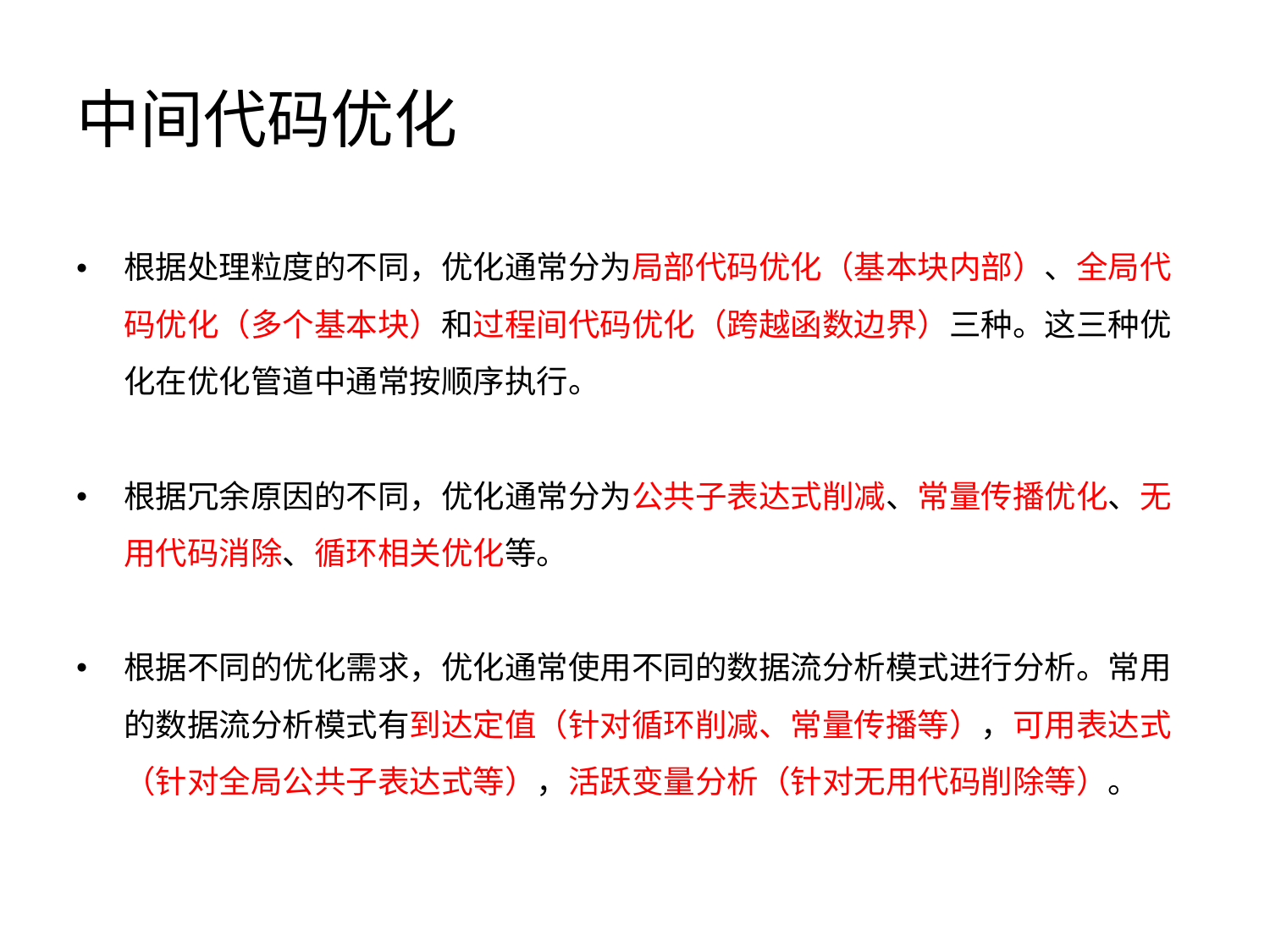

# 中间代码优化
根据处理粒度的不同，优化通常分为局部代码优化（基本块内部）、全局代码优化（多个基本块）和过程间代码优化（跨越函数边界）三种。这三种优化在优化管道中通常按顺序执行。

根据冗余原因的不同，优化通常分为公共子表达式削减、常量传播优化、无用代码消除、循环相关优化等。

根据不同的优化需求，优化通常使用不同的数据流分析模式进行分析。常用的数据流分析模式有到达定值（针对循环削减、常量传播等），可用表达式（针对全局公共子表达式等），活跃变量分析（针对无用代码削除等）。